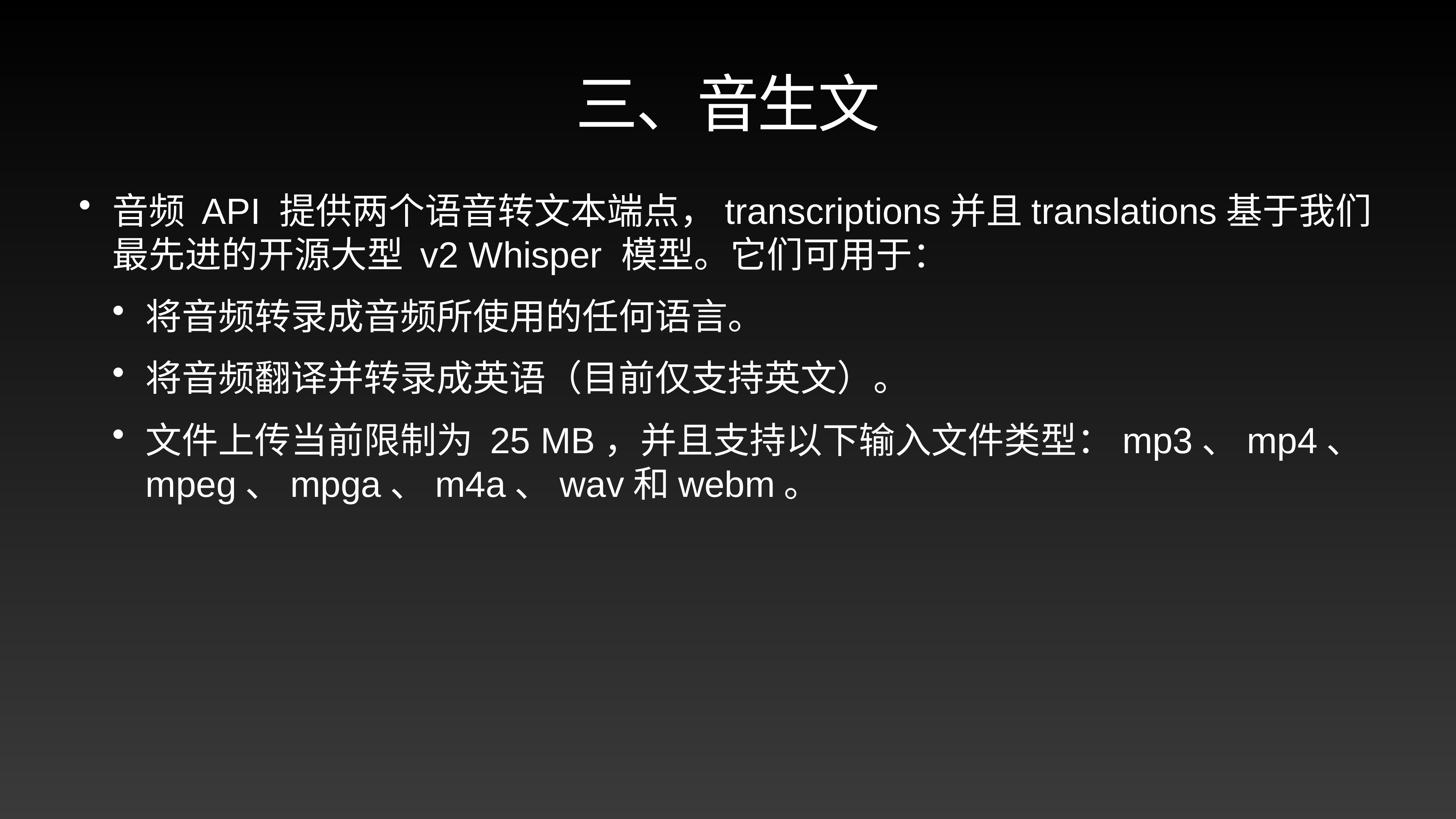

# 三、音生文
音频 API 提供两个语音转文本端点，transcriptions并且translations基于我们最先进的开源大型 v2 Whisper 模型。它们可用于：
将音频转录成音频所使用的任何语言。
将音频翻译并转录成英语（目前仅支持英文）。
文件上传当前限制为 25 MB，并且支持以下输入文件类型：mp3、mp4、mpeg、mpga、m4a、wav和webm。